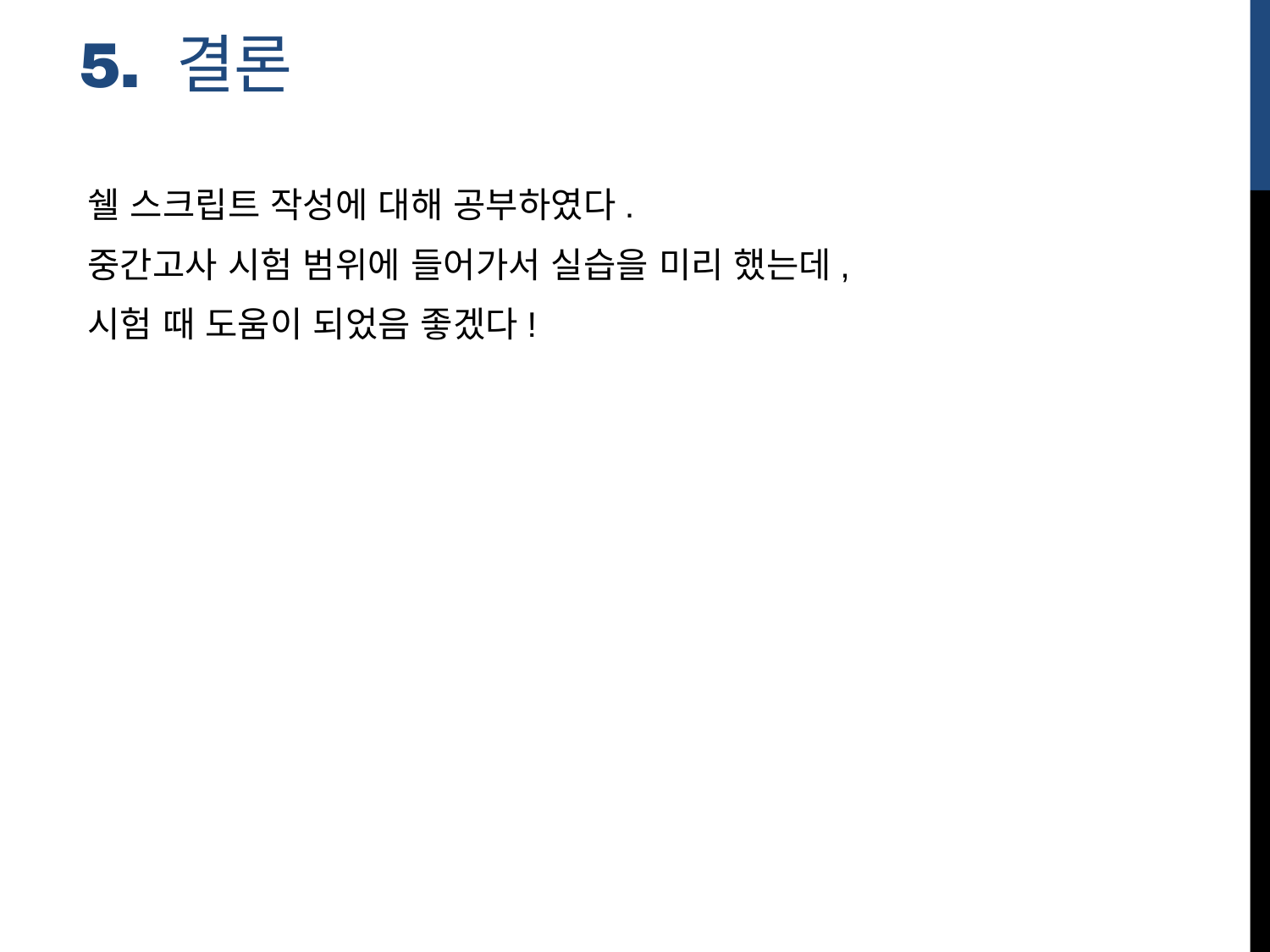

# 5. 결론
쉘 스크립트 작성에 대해 공부하였다.
중간고사 시험 범위에 들어가서 실습을 미리 했는데,
시험 때 도움이 되었음 좋겠다!